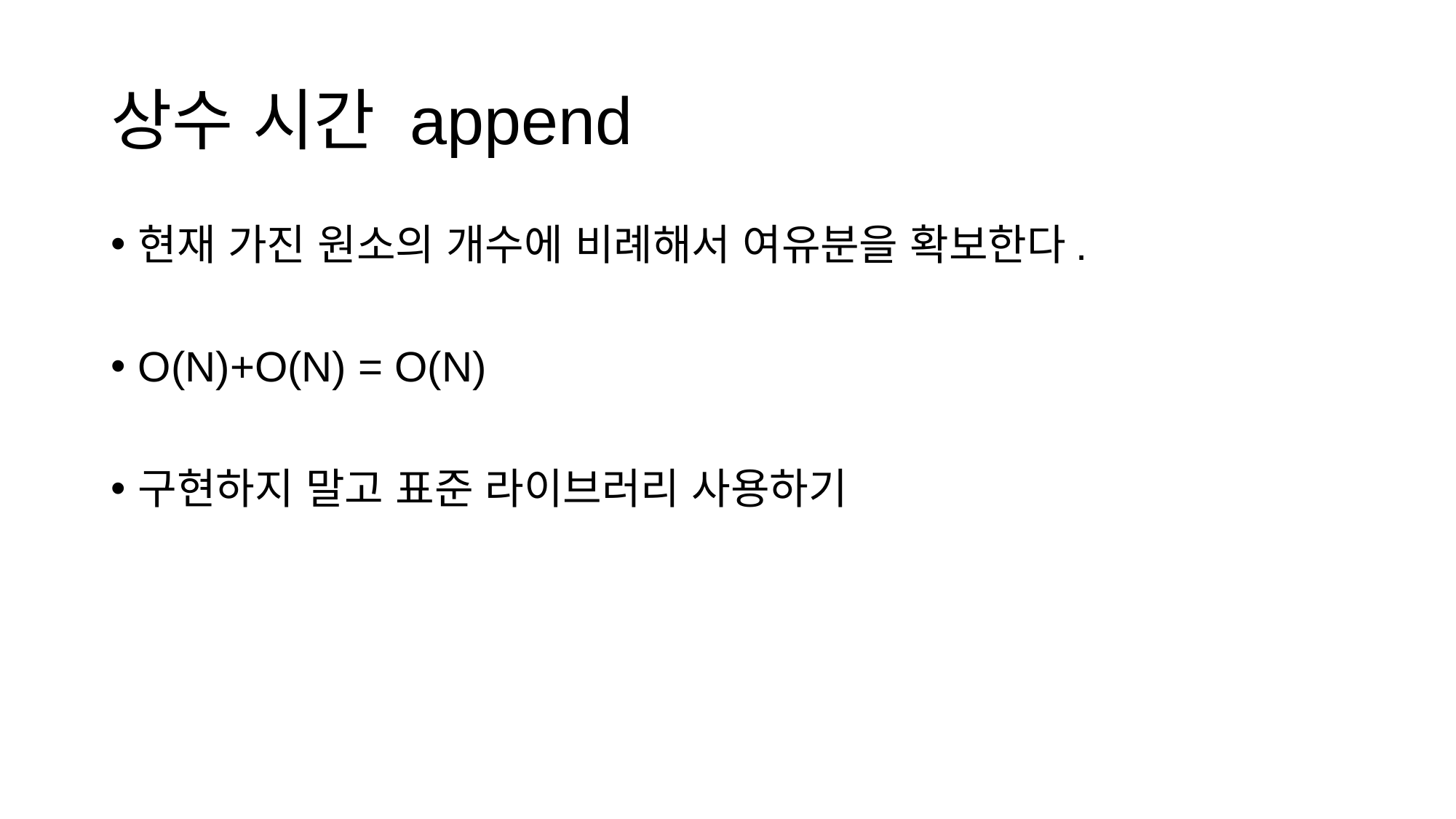

# 상수 시간 append
현재 가진 원소의 개수에 비례해서 여유분을 확보한다.

O(N)+O(N) = O(N)

구현하지 말고 표준 라이브러리 사용하기